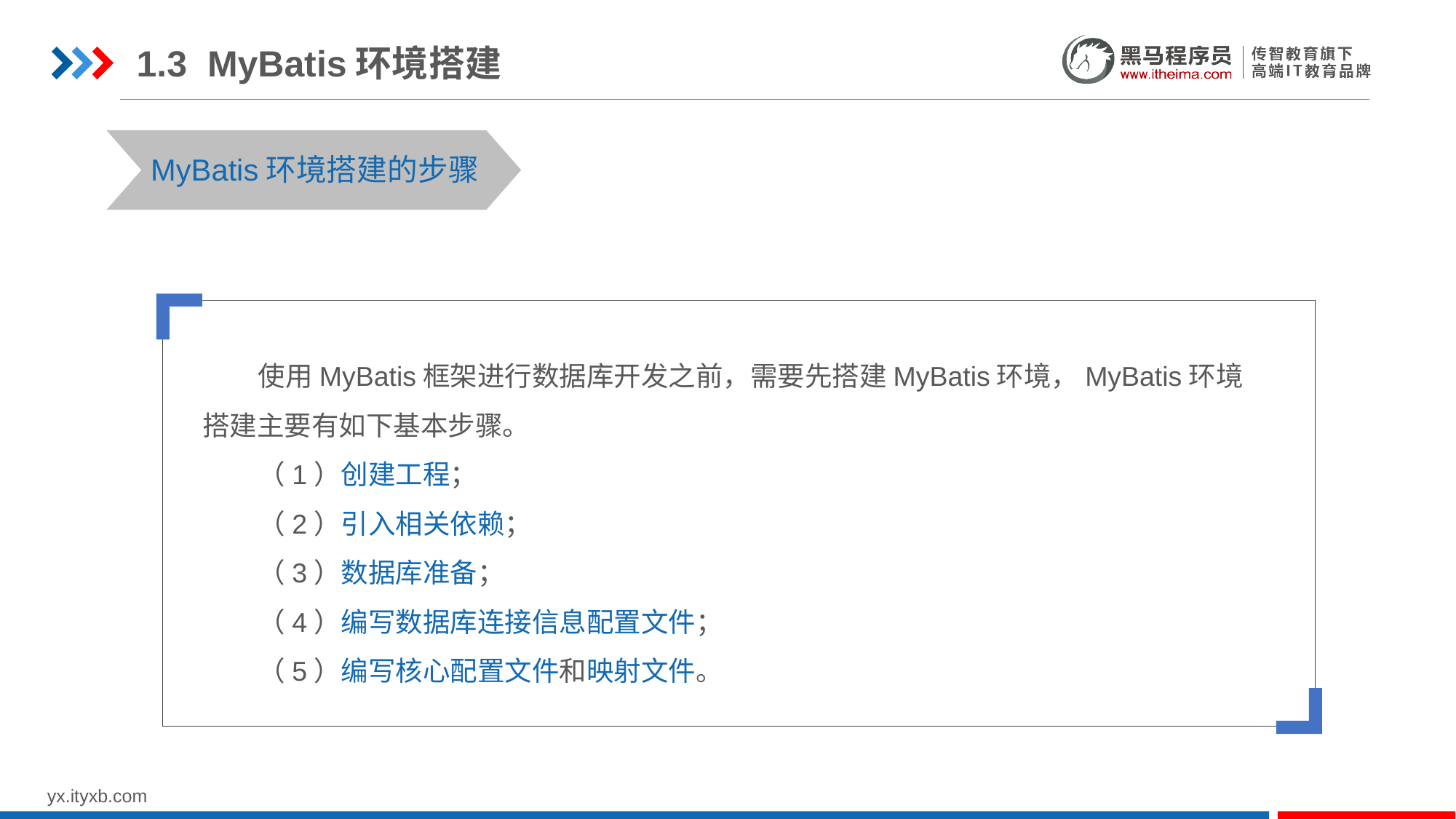

1.3  MyBatis环境搭建

MyBatis环境搭建的步骤

        使用MyBatis框架进行数据库开发之前，需要先搭建MyBatis环境，MyBatis环境搭建主要有如下基本步骤。
        （1）创建工程；
        （2）引入相关依赖；
        （3）数据库准备；
        （4）编写数据库连接信息配置文件；
        （5）编写核心配置文件和映射文件。